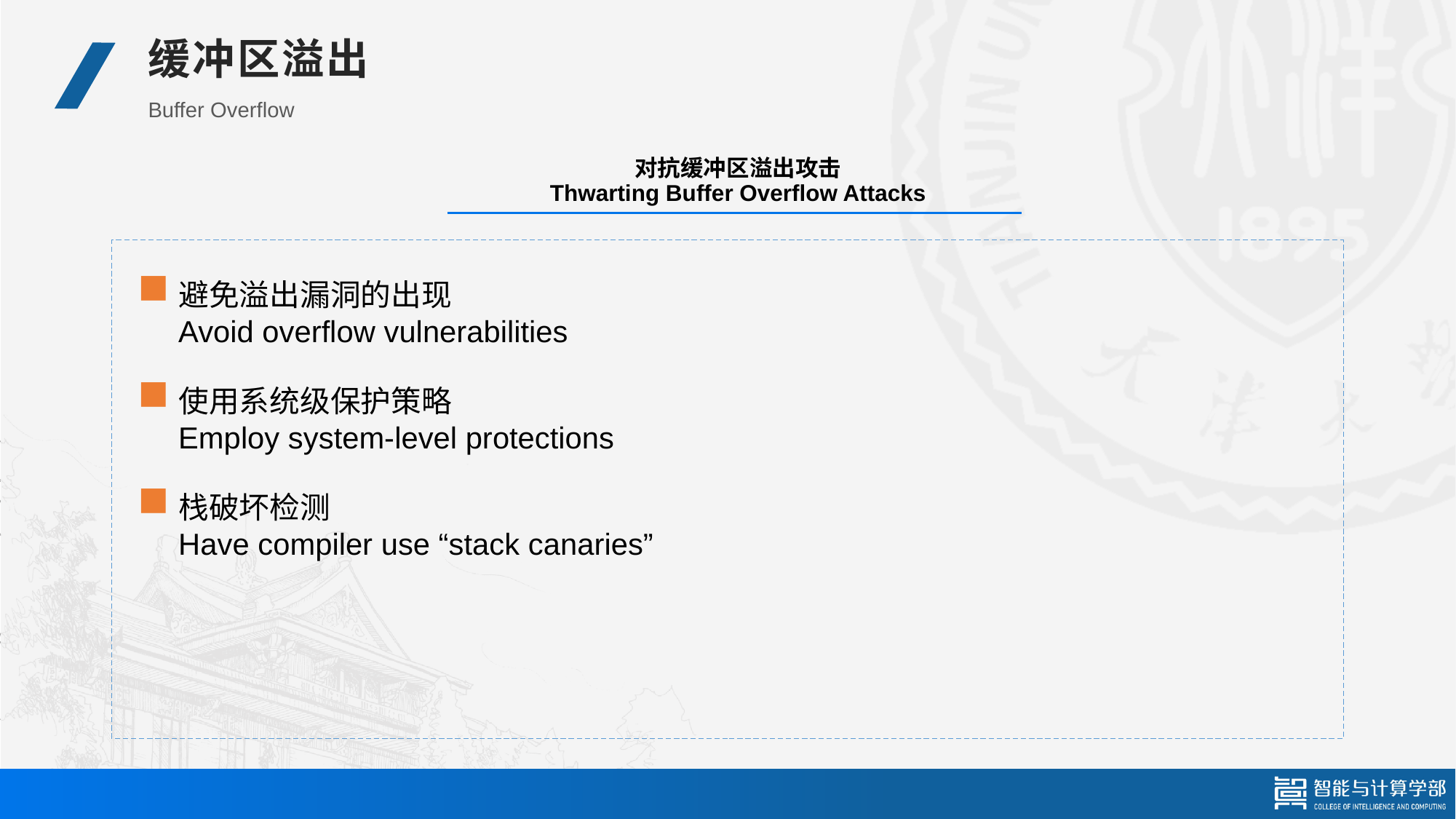

缓冲区溢出
Buffer Overflow
# 对抗缓冲区溢出攻击 Thwarting Buffer Overflow Attacks
避免溢出漏洞的出现
Avoid overflow vulnerabilities
使用系统级保护策略
Employ system-level protections
栈破坏检测
Have compiler use “stack canaries”